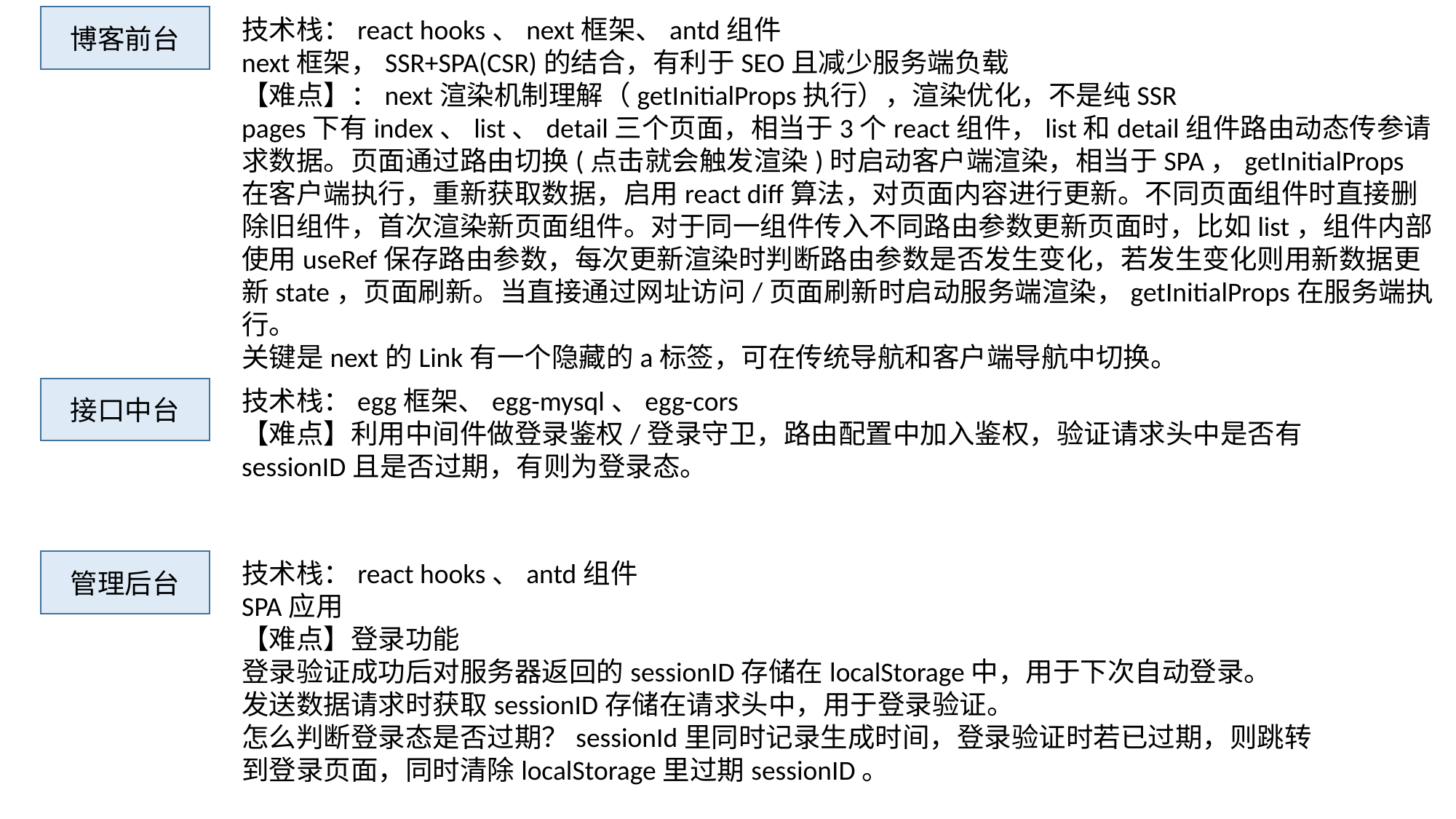

博客前台
技术栈：react hooks、next框架、antd组件
next框架，SSR+SPA(CSR)的结合，有利于SEO且减少服务端负载
【难点】：next渲染机制理解（getInitialProps执行），渲染优化，不是纯SSR
pages下有index、list、detail三个页面，相当于3个react组件，list和detail组件路由动态传参请求数据。页面通过路由切换(点击就会触发渲染)时启动客户端渲染，相当于SPA，getInitialProps在客户端执行，重新获取数据，启用react diff算法，对页面内容进行更新。不同页面组件时直接删除旧组件，首次渲染新页面组件。对于同一组件传入不同路由参数更新页面时，比如list，组件内部使用useRef保存路由参数，每次更新渲染时判断路由参数是否发生变化，若发生变化则用新数据更新state，页面刷新。当直接通过网址访问/页面刷新时启动服务端渲染，getInitialProps在服务端执行。
关键是next的Link有一个隐藏的a标签，可在传统导航和客户端导航中切换。
接口中台
技术栈：egg框架、egg-mysql、egg-cors
【难点】利用中间件做登录鉴权/登录守卫，路由配置中加入鉴权，验证请求头中是否有sessionID且是否过期，有则为登录态。

管理后台
技术栈：react hooks、antd组件
SPA应用
【难点】登录功能
登录验证成功后对服务器返回的sessionID存储在localStorage中，用于下次自动登录。
发送数据请求时获取sessionID存储在请求头中，用于登录验证。
怎么判断登录态是否过期？sessionId里同时记录生成时间，登录验证时若已过期，则跳转到登录页面，同时清除localStorage里过期sessionID。